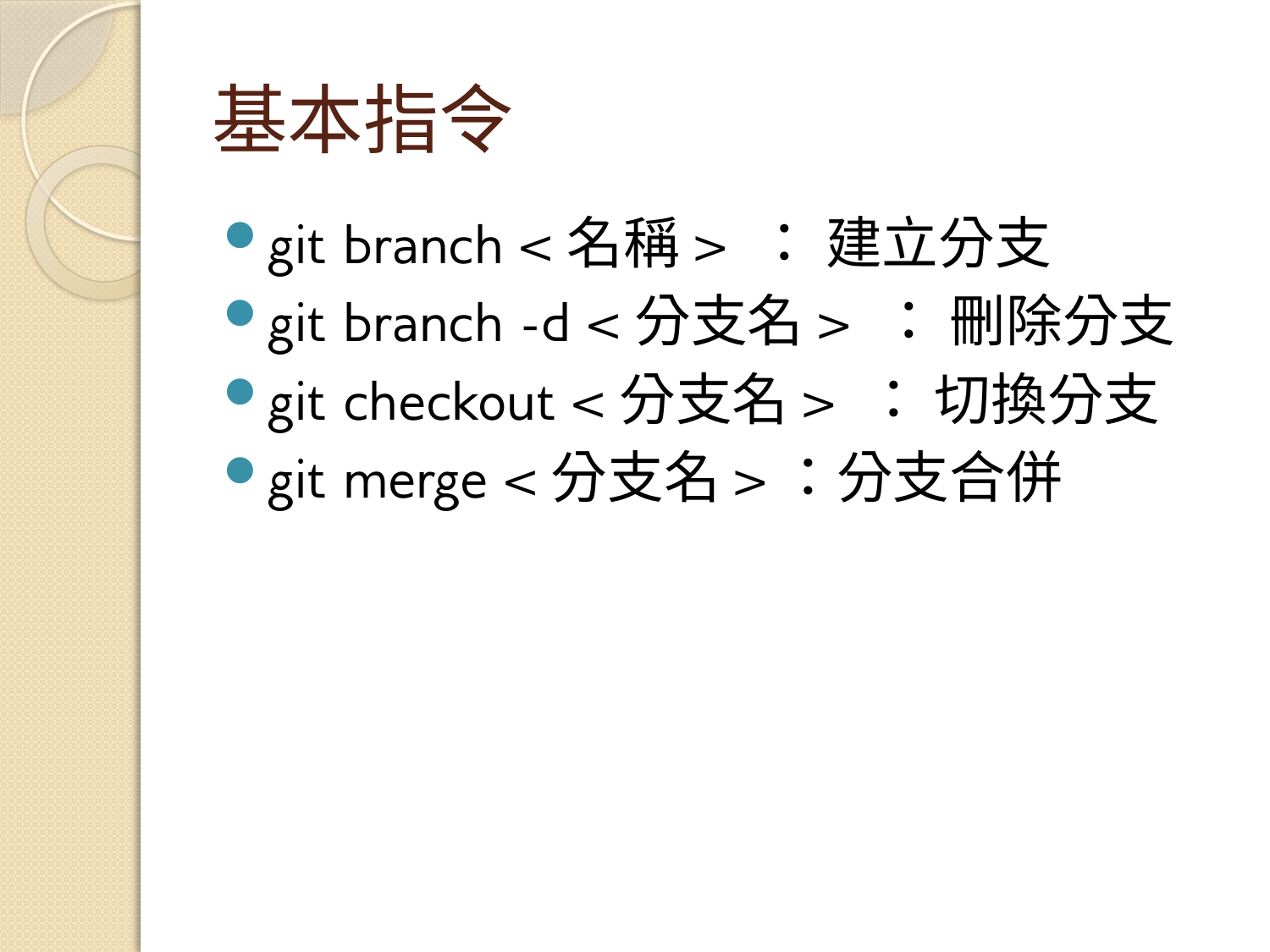

# 基本指令
git branch <名稱> ： 建立分支
git branch -d <分支名> ： 刪除分支
git checkout <分支名> ： 切換分支
git merge <分支名>：分支合併